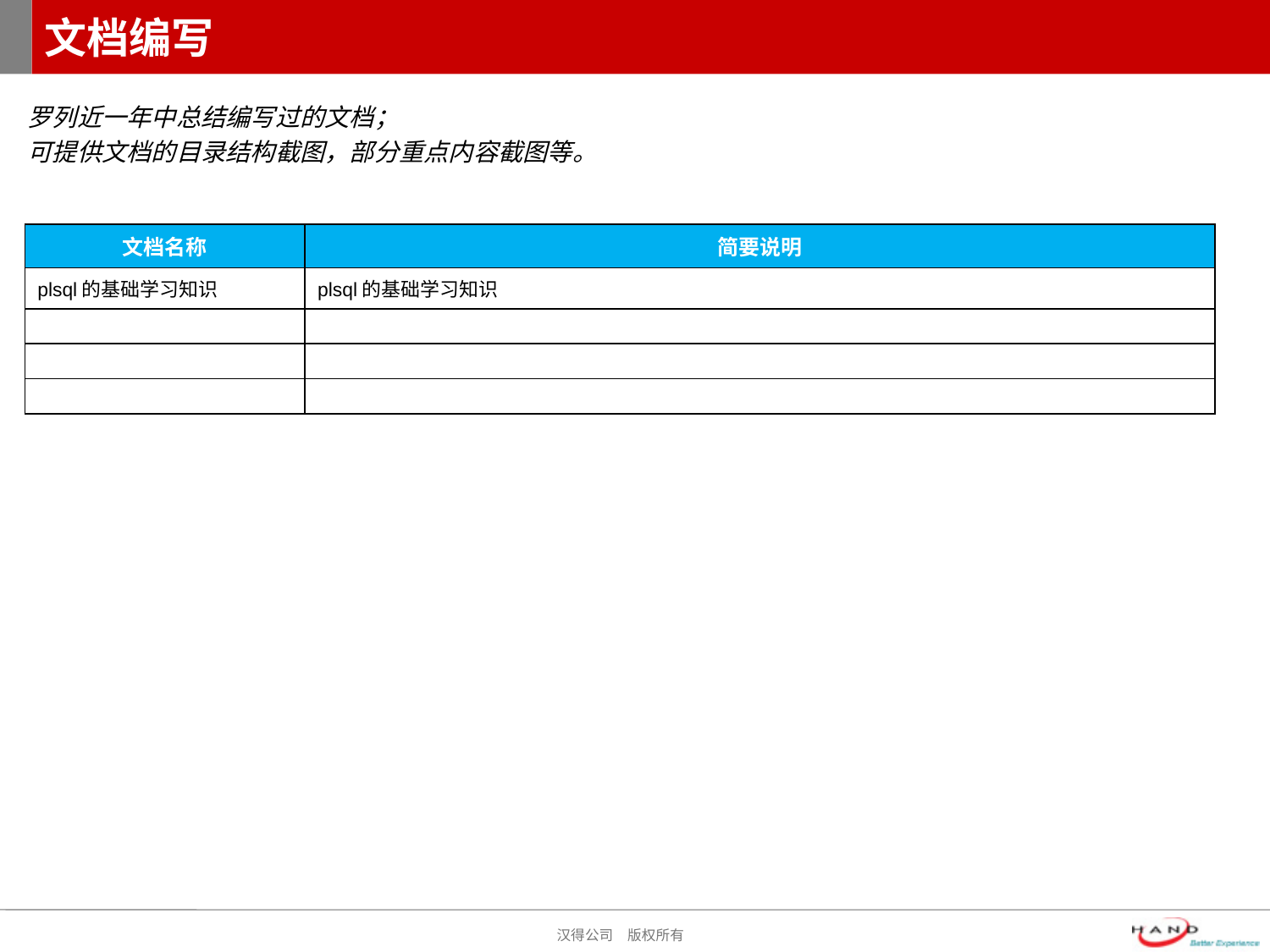

# 文档编写
罗列近一年中总结编写过的文档；
可提供文档的目录结构截图，部分重点内容截图等。
| 文档名称 | 简要说明 |
| --- | --- |
| plsql的基础学习知识 | plsql的基础学习知识 |
|  |  |
|  |  |
|  |  |
13